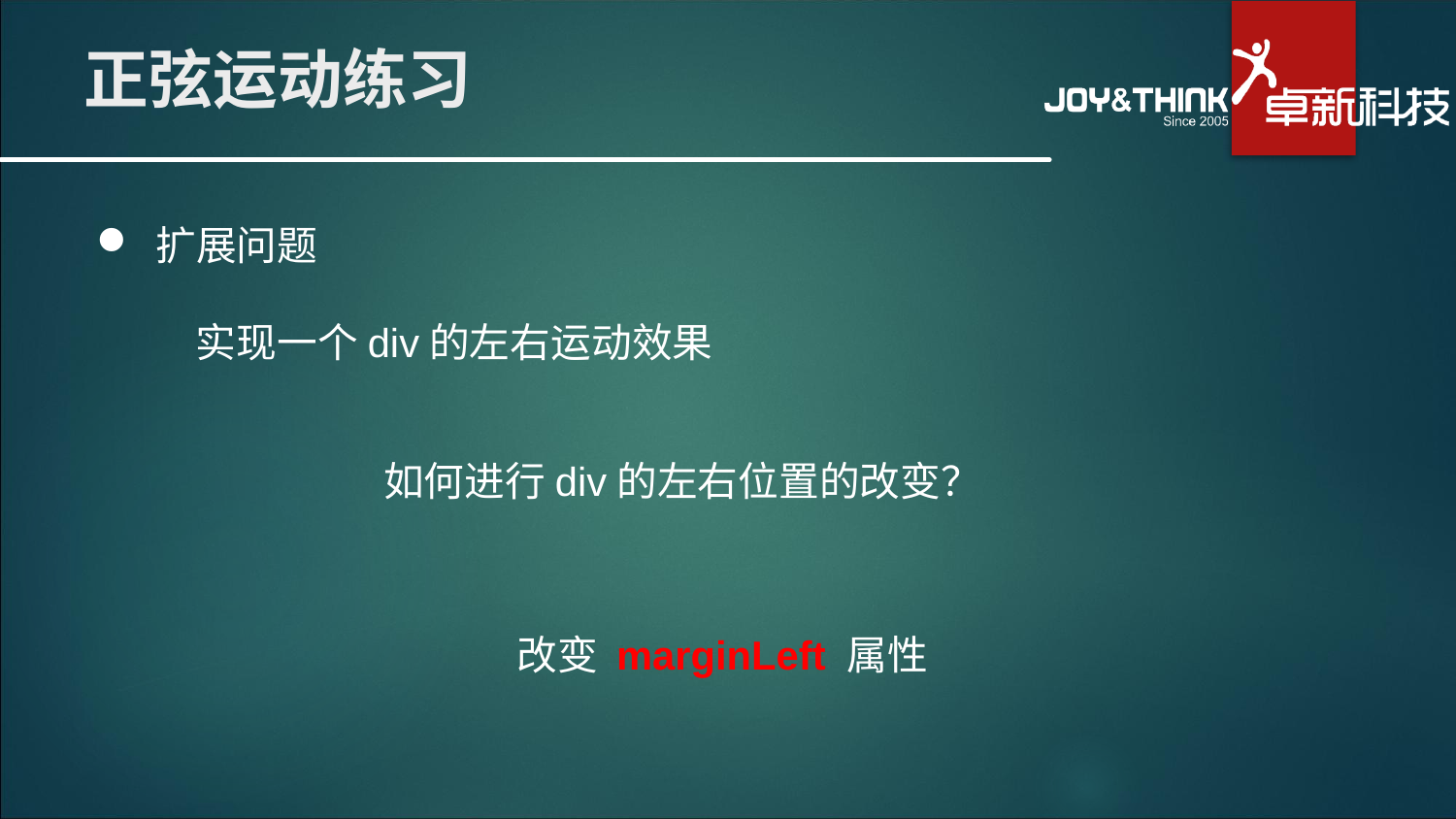

# 正弦运动练习
 扩展问题
          实现一个div的左右运动效果

如何进行div的左右位置的改变？
改变 marginLeft 属性